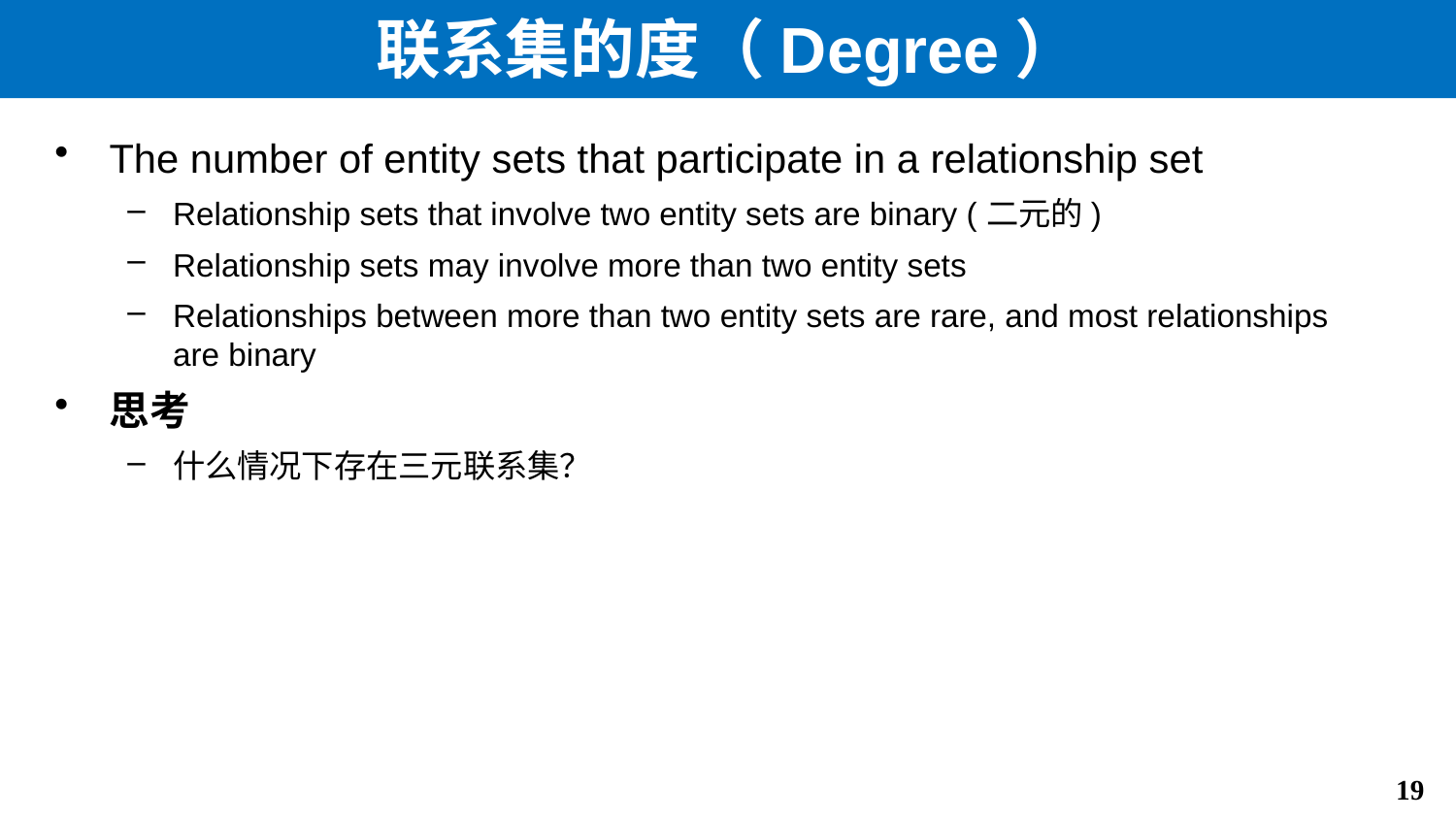

# 联系集的度（Degree）
The number of entity sets that participate in a relationship set
Relationship sets that involve two entity sets are binary (二元的)
Relationship sets may involve more than two entity sets
Relationships between more than two entity sets are rare, and most relationships are binary
思考
什么情况下存在三元联系集？